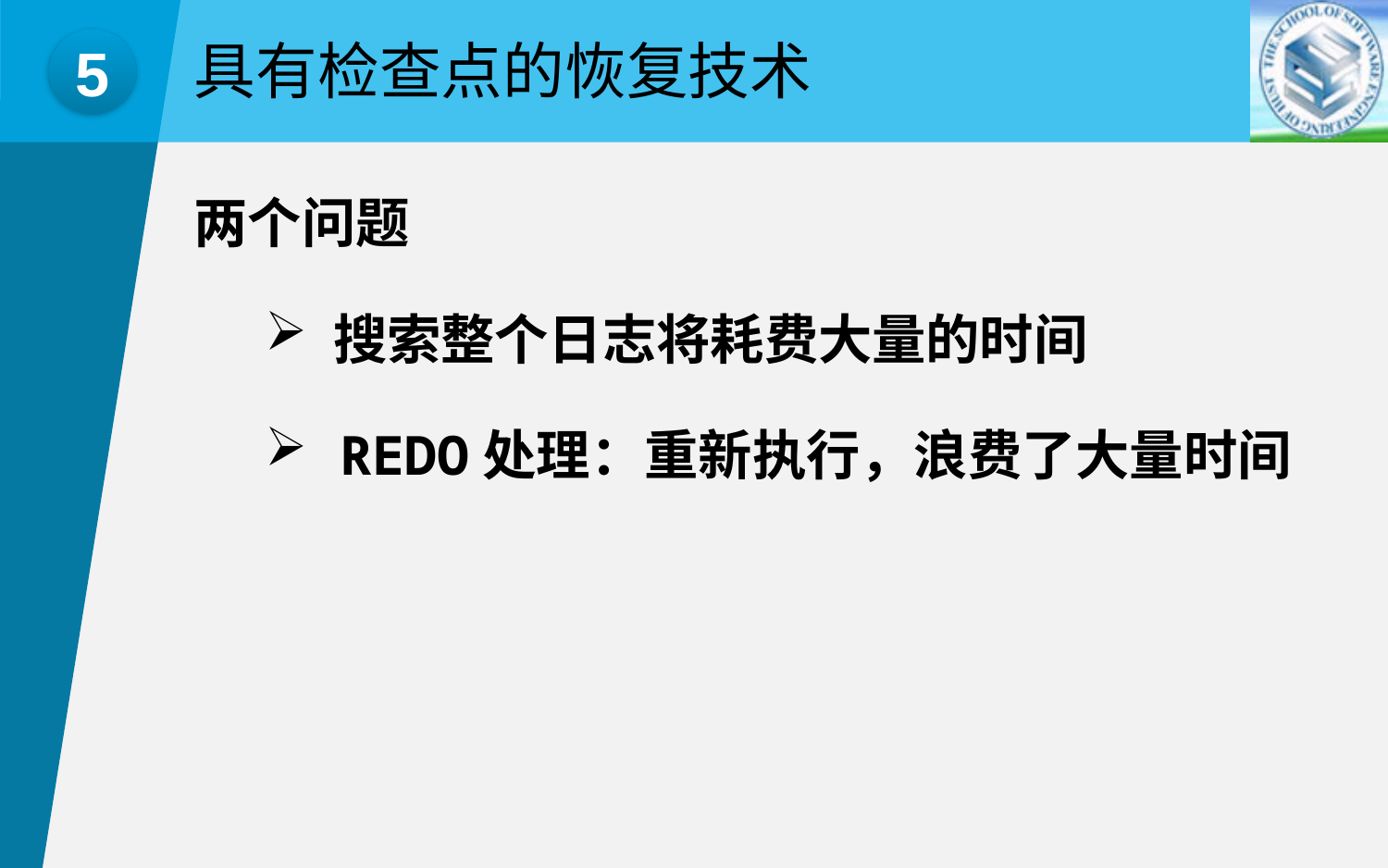

具有检查点的恢复技术
5
两个问题
 搜索整个日志将耗费大量的时间
 REDO处理：重新执行，浪费了大量时间